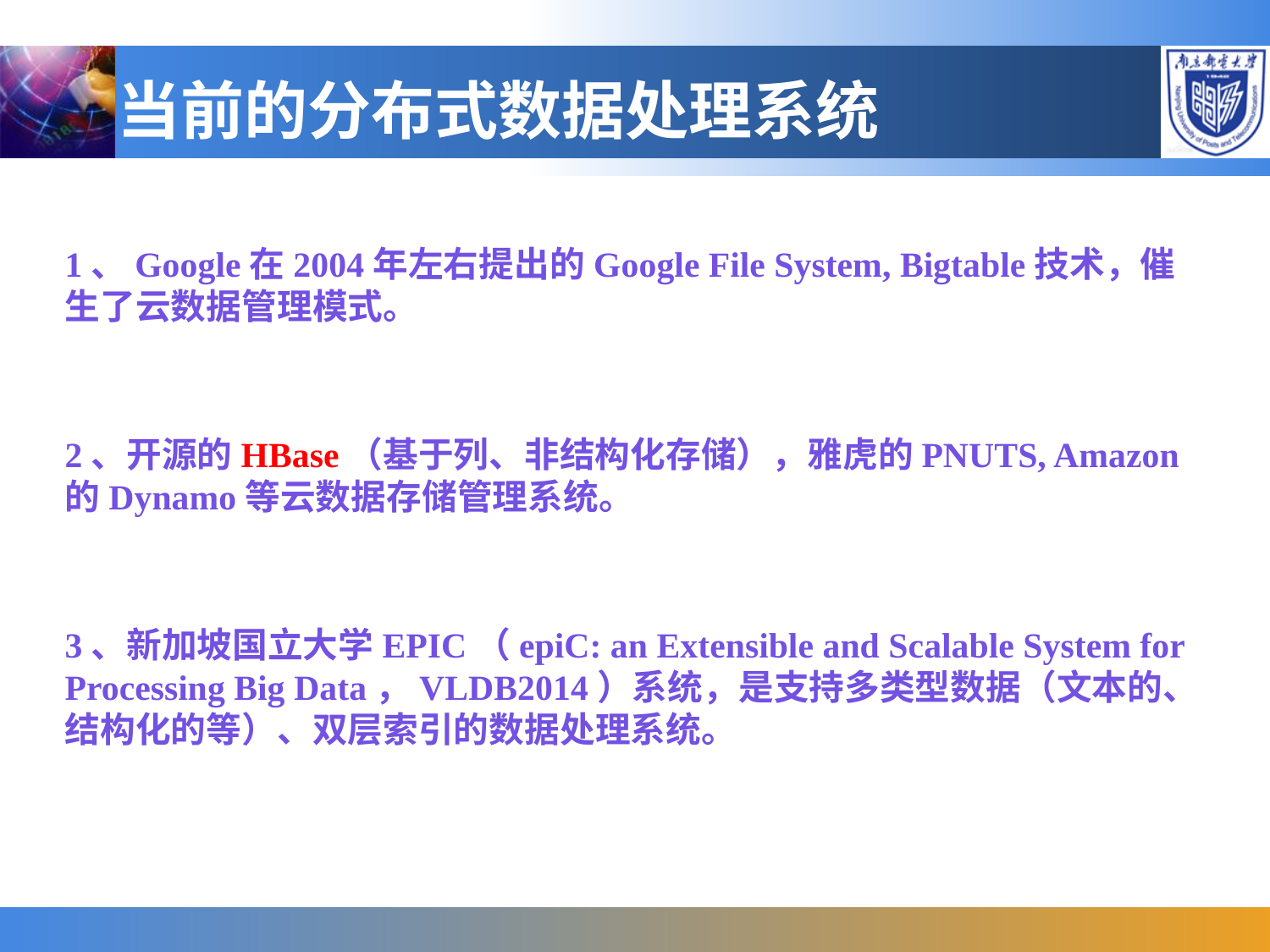

# 当前的分布式数据处理系统

1、Google在2004年左右提出的Google File System, Bigtable技术，催生了云数据管理模式。

2、开源的HBase（基于列、非结构化存储），雅虎的PNUTS, Amazon 的Dynamo等云数据存储管理系统。

3、新加坡国立大学EPIC（epiC: an Extensible and Scalable System for Processing Big Data，VLDB2014）系统，是支持多类型数据（文本的、结构化的等）、双层索引的数据处理系统。